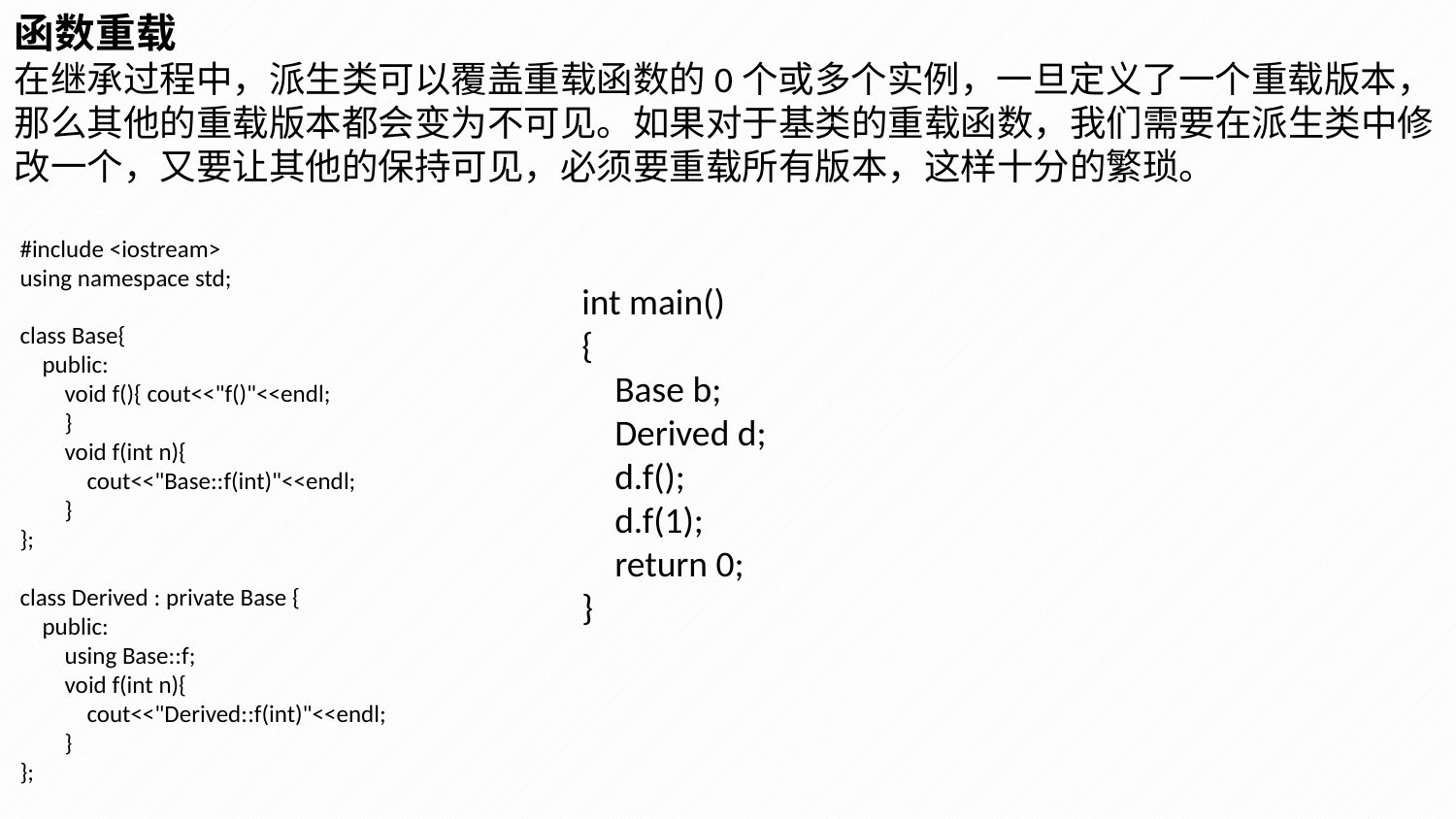

函数重载
在继承过程中，派生类可以覆盖重载函数的0个或多个实例，一旦定义了一个重载版本，那么其他的重载版本都会变为不可见。如果对于基类的重载函数，我们需要在派生类中修改一个，又要让其他的保持可见，必须要重载所有版本，这样十分的繁琐。
#include <iostream>
using namespace std;

class Base{
    public:
        void f(){ cout<<"f()"<<endl;
        }
        void f(int n){
            cout<<"Base::f(int)"<<endl;
        }
};

class Derived : private Base {
    public:
        using Base::f;
        void f(int n){
            cout<<"Derived::f(int)"<<endl;
        }
};
int main()
{
    Base b;
    Derived d;
    d.f();
    d.f(1);
    return 0;
}